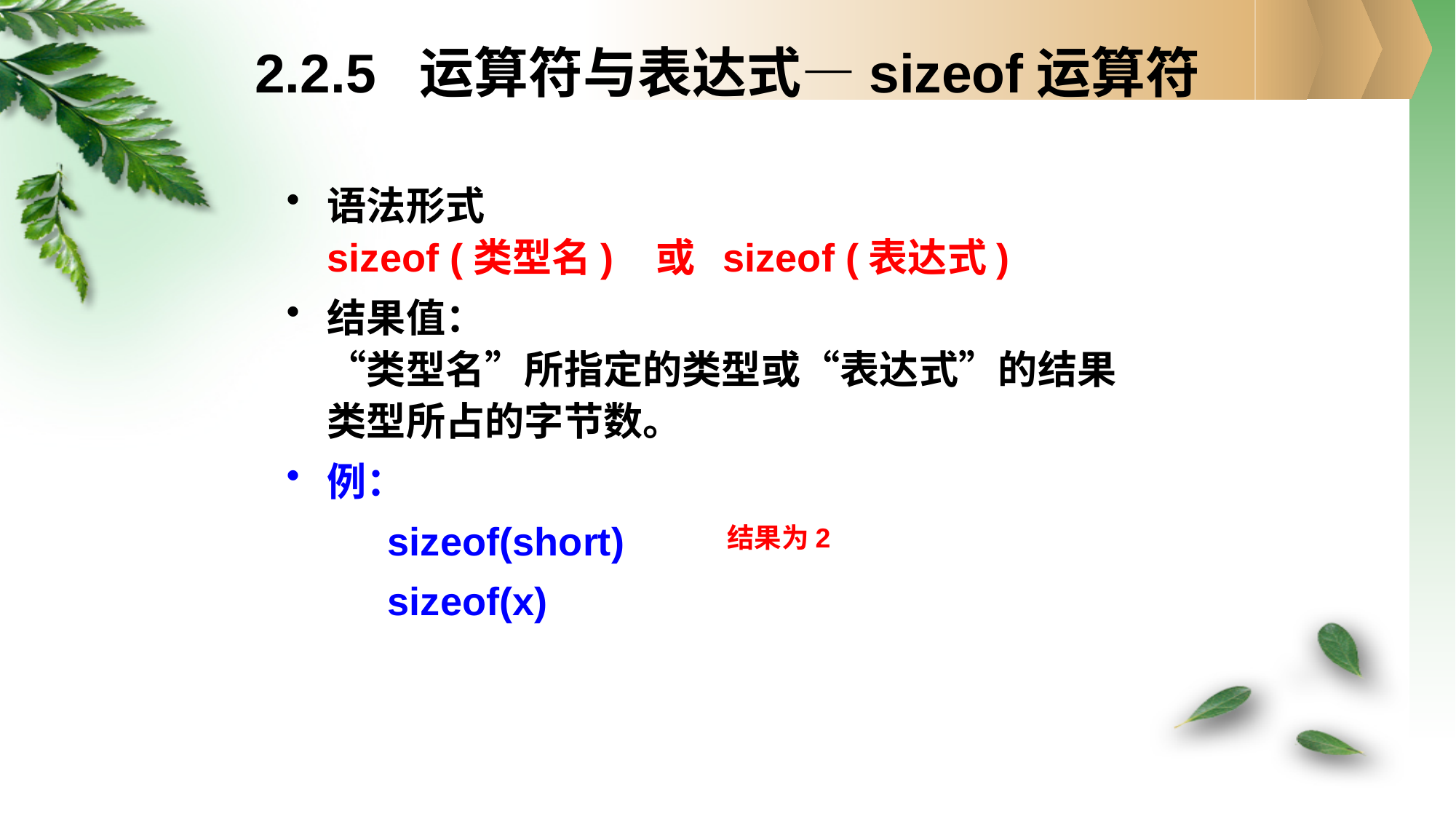

# 2.2.5  运算符与表达式—sizeof运算符
语法形式
sizeof (类型名)   或  sizeof (表达式)
结果值：
“类型名”所指定的类型或“表达式”的结果类型所占的字节数。
例：
sizeof(short)
sizeof(x)
结果为2